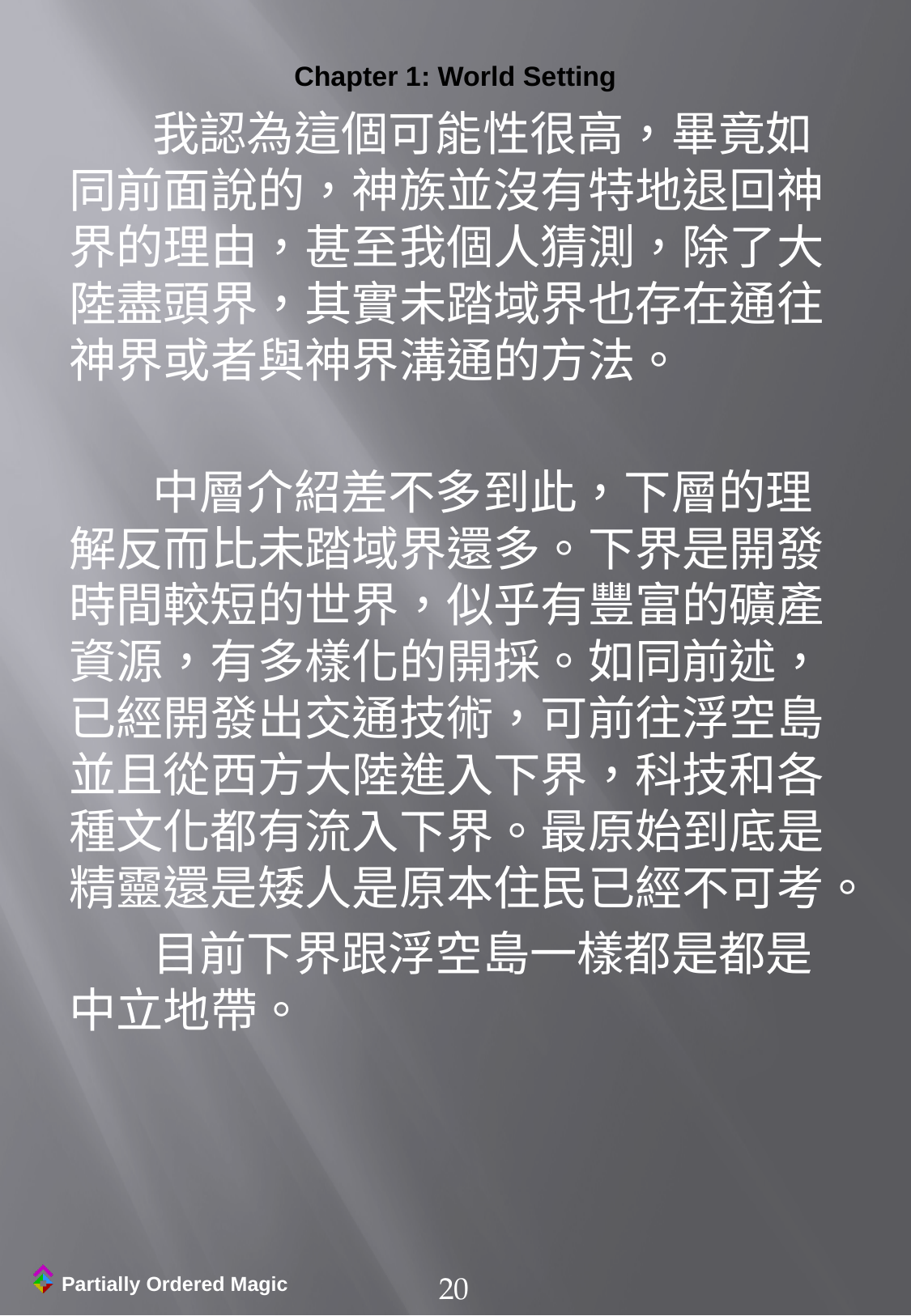

# Chapter 1: World Setting
我認為這個可能性很高，畢竟如同前面說的，神族並沒有特地退回神界的理由，甚至我個人猜測，除了大陸盡頭界，其實未踏域界也存在通往神界或者與神界溝通的方法。

中層介紹差不多到此，下層的理解反而比未踏域界還多。下界是開發時間較短的世界，似乎有豐富的礦產資源，有多樣化的開採。如同前述，已經開發出交通技術，可前往浮空島並且從西方大陸進入下界，科技和各種文化都有流入下界。最原始到底是精靈還是矮人是原本住民已經不可考。
目前下界跟浮空島一樣都是都是中立地帶。